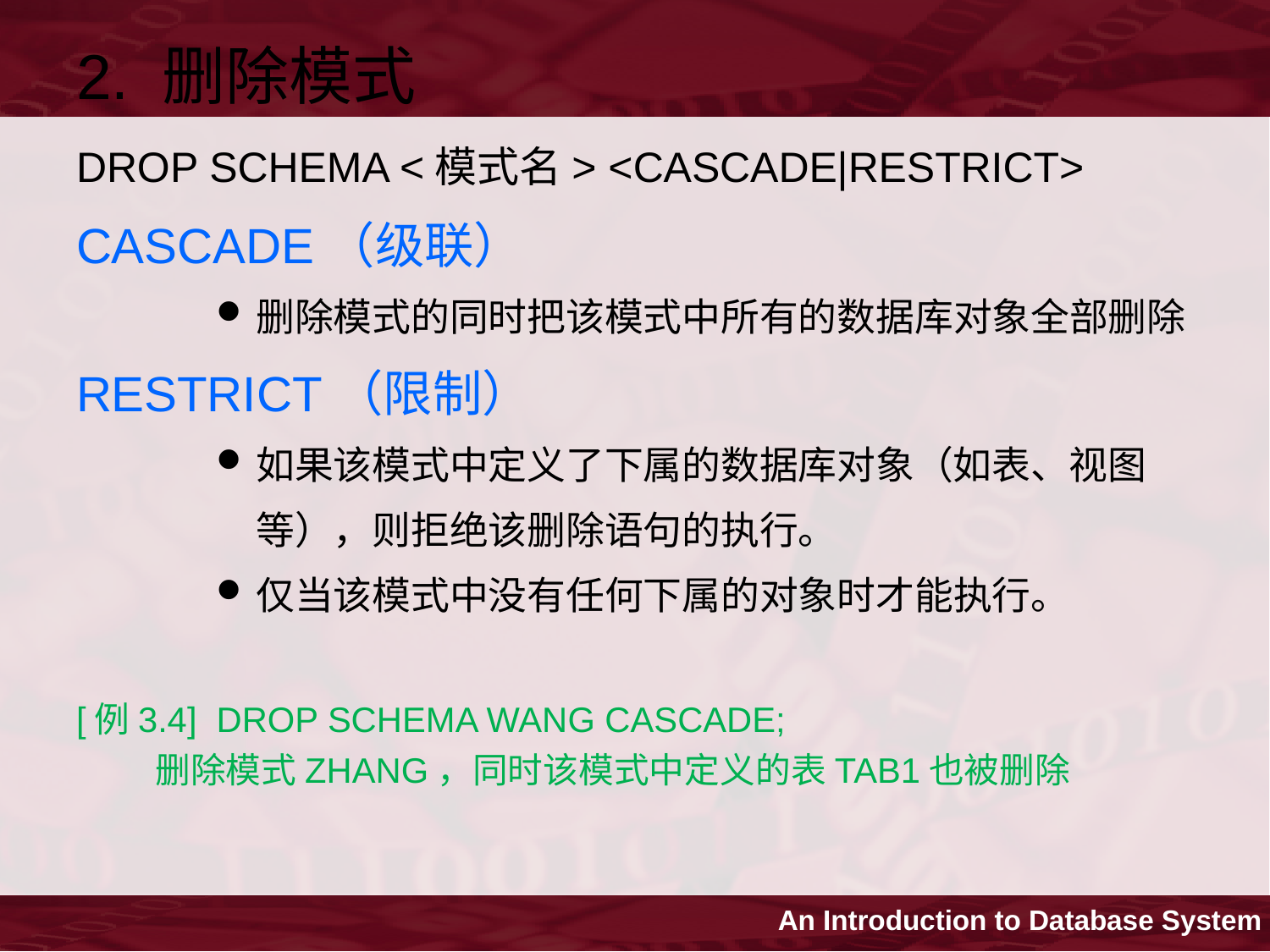

2. 删除模式
DROP SCHEMA <模式名> <CASCADE|RESTRICT>
CASCADE（级联）
删除模式的同时把该模式中所有的数据库对象全部删除
RESTRICT（限制）
如果该模式中定义了下属的数据库对象（如表、视图等），则拒绝该删除语句的执行。
仅当该模式中没有任何下属的对象时才能执行。

[例3.4]  DROP SCHEMA WANG CASCADE;
         删除模式ZHANG，同时该模式中定义的表TAB1也被删除